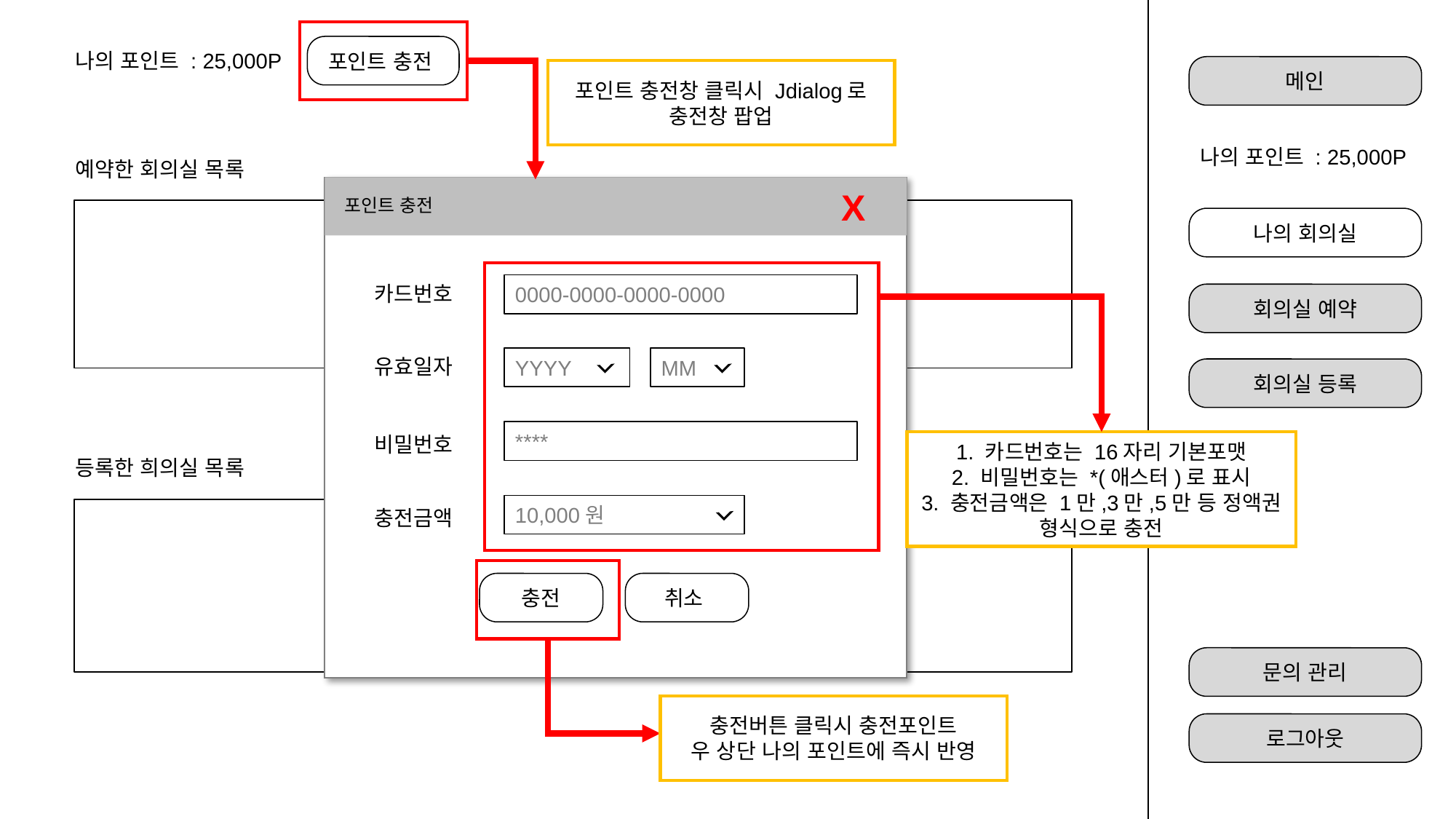

나의 회의실 – 포인트 충전

포인트 충전
나의 포인트 : 25,000P
메인
포인트 충전창 클릭시 Jdialog로
충전창 팝업
나의 포인트 : 25,000P
예약한 회의실 목록

X
포인트 충전
예약한 회의실이 없습니다.
나의 회의실

카드번호
0000-0000-0000-0000
회의실 예약
YYYY
MM

유효일자
회의실 등록
****
비밀번호
1. 카드번호는 16자리 기본포맷
2. 비밀번호는 *(애스터)로 표시
3. 충전금액은 1만,3만,5만 등 정액권 형식으로 충전
등록한 희의실 목록
10,000원
등록한 회의실이 없습니다.
충전금액

충전
취소
문의 관리
충전버튼 클릭시 충전포인트
우 상단 나의 포인트에 즉시 반영
로그아웃